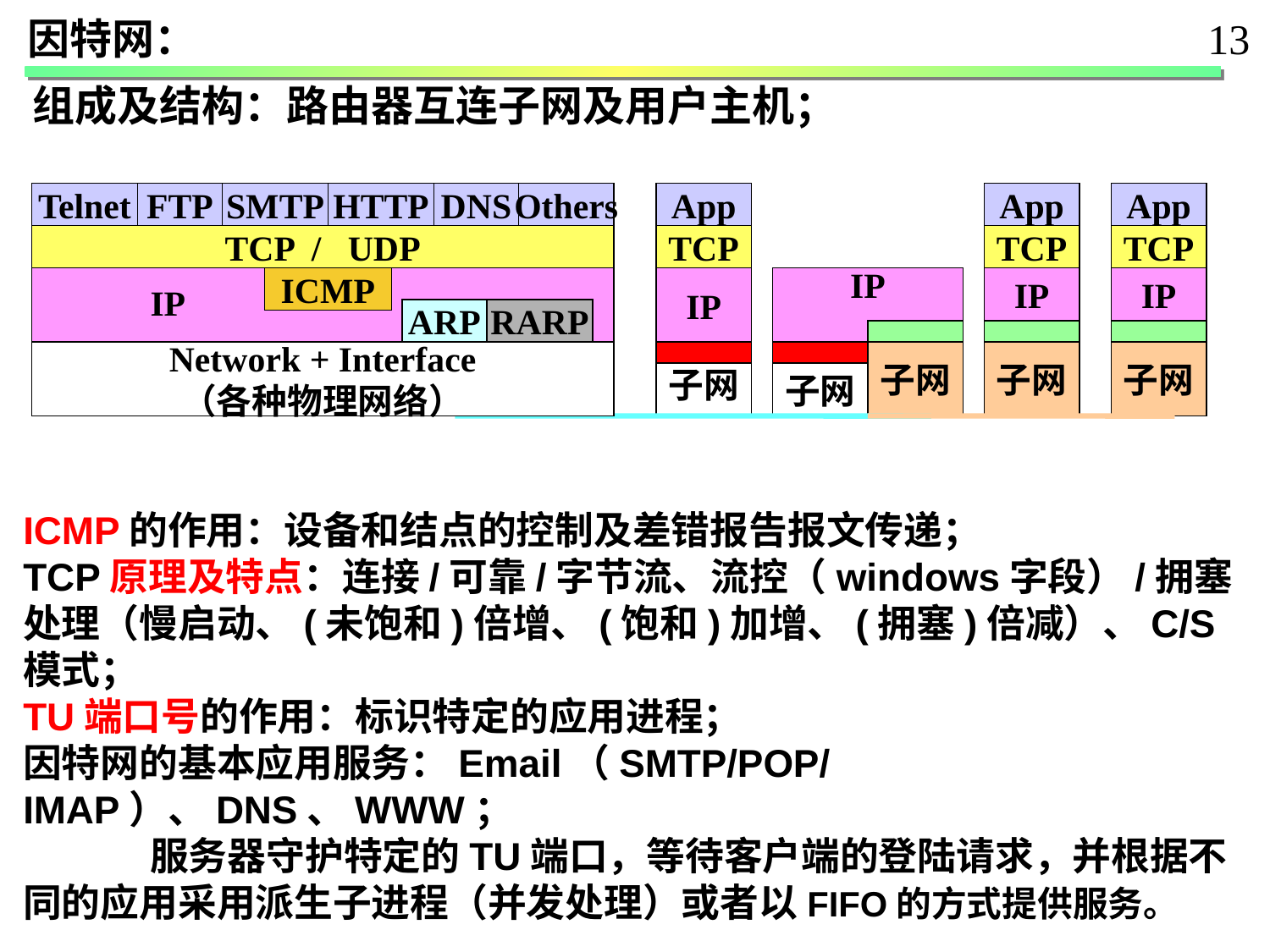

因特网：
13

组成及结构：路由器互连子网及用户主机；
Telnet
FTP
SMTP
HTTP
DNS
Others
App
App
App
TCP  /   UDP
TCP
TCP
TCP

ICMP
IP
IP

IP
IP
IP
ARP
RARP

Network + Interface
（各种物理网络）

子网
子网
子网
子网
子网

ICMP的作用：设备和结点的控制及差错报告报文传递；
TCP原理及特点：连接/可靠/字节流、流控（windows字段）/拥塞处理（慢启动、(未饱和)倍增、(饱和)加增、(拥塞)倍减）、C/S模式；
TU端口号的作用：标识特定的应用进程；
因特网的基本应用服务：Email（SMTP/POP/IMAP）、DNS、WWW；
	服务器守护特定的TU端口，等待客户端的登陆请求，并根据不同的应用采用派生子进程（并发处理）或者以FIFO的方式提供服务。